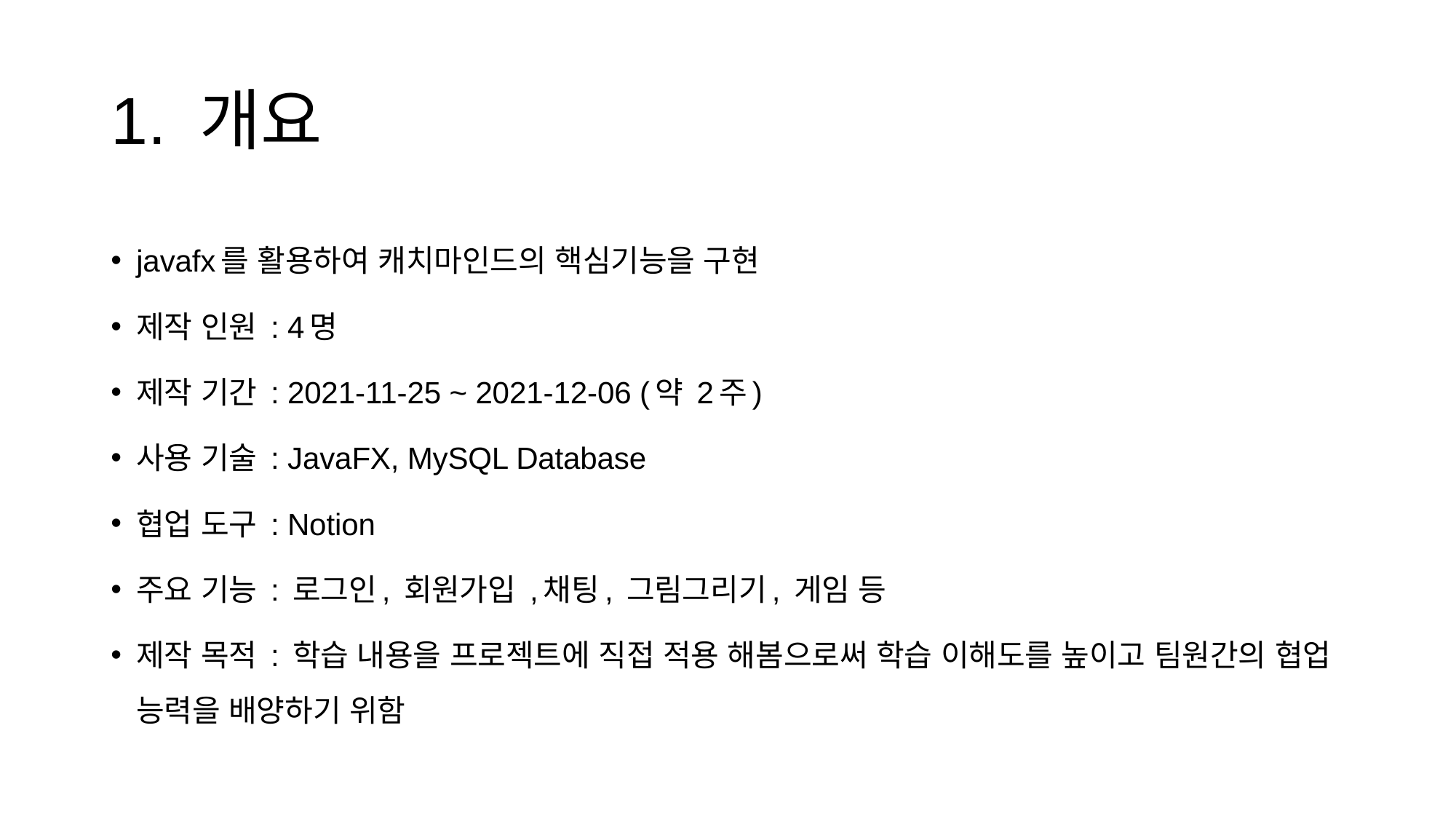

# 개요
javafx를 활용하여 캐치마인드의 핵심기능을 구현
제작 인원 : 4명
제작 기간 : 2021-11-25 ~ 2021-12-06 (약 2주)
사용 기술 : JavaFX, MySQL Database
협업 도구 : Notion
주요 기능 : 로그인, 회원가입 ,채팅, 그림그리기, 게임 등
제작 목적 : 학습 내용을 프로젝트에 직접 적용 해봄으로써 학습 이해도를 높이고 팀원간의 협업 능력을 배양하기 위함